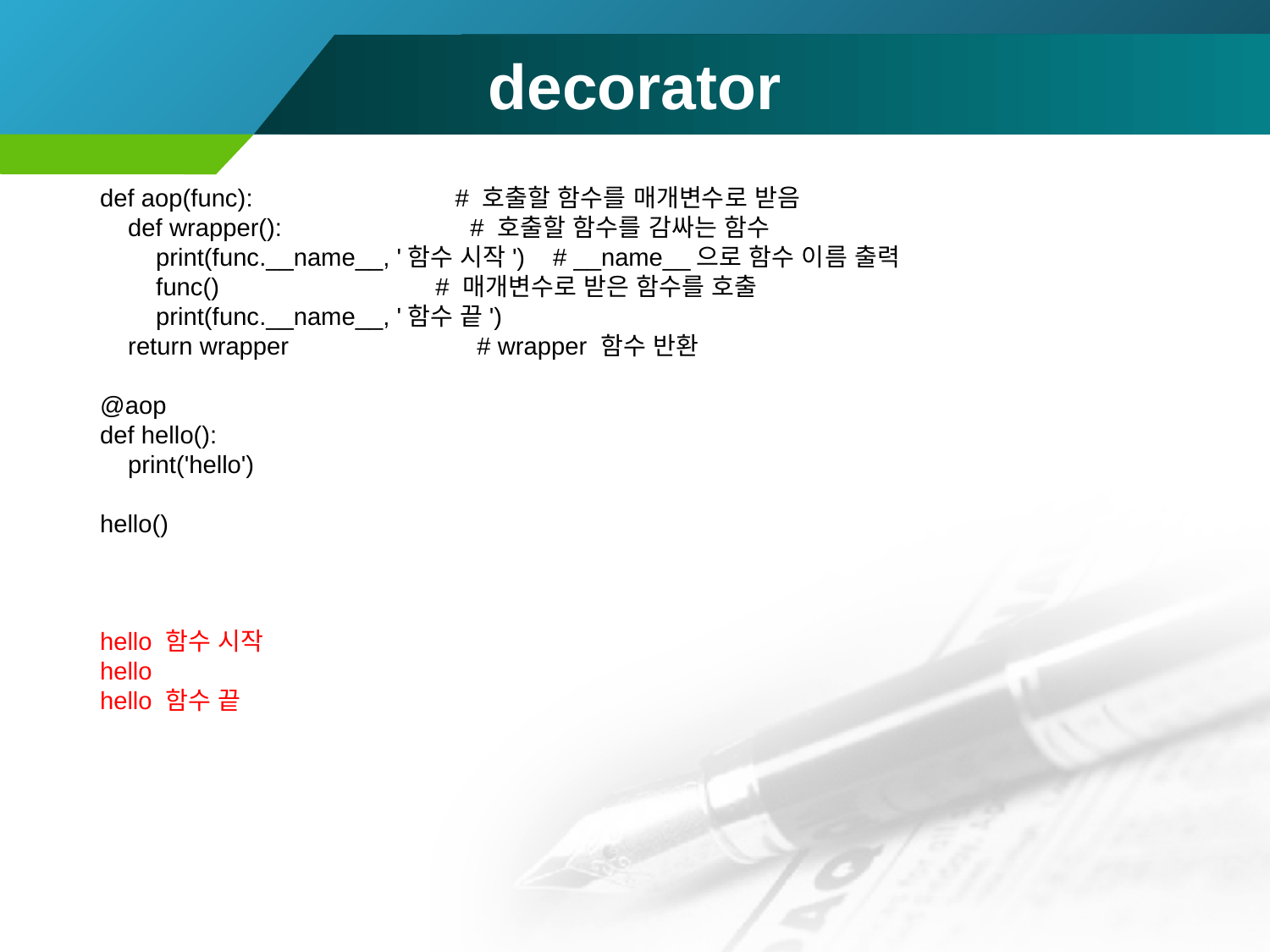

# decorator
def aop(func):                             # 호출할 함수를 매개변수로 받음
    def wrapper():                           # 호출할 함수를 감싸는 함수
        print(func.__name__, '함수 시작')    # __name__으로 함수 이름 출력
        func()                               # 매개변수로 받은 함수를 호출
        print(func.__name__, '함수 끝')
    return wrapper                           # wrapper 함수 반환

@aop
def hello():
    print('hello')

hello()

hello 함수 시작
hello
hello 함수 끝